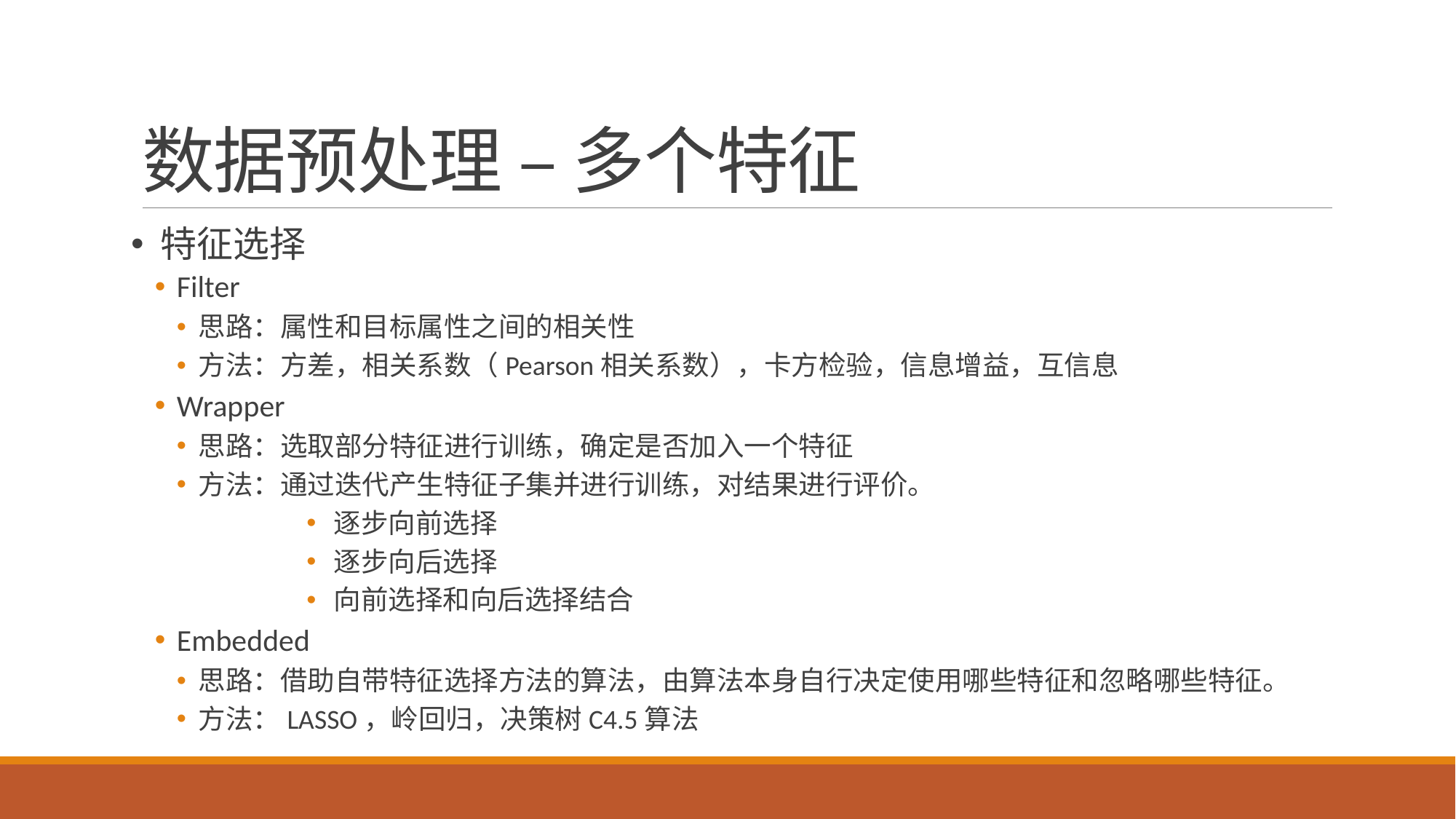

# 数据预处理 – 多个特征
 特征选择
Filter
思路：属性和目标属性之间的相关性
方法：方差，相关系数（Pearson相关系数），卡方检验，信息增益，互信息
Wrapper
思路：选取部分特征进行训练，确定是否加入一个特征
方法：通过迭代产生特征子集并进行训练，对结果进行评价。
逐步向前选择
逐步向后选择
向前选择和向后选择结合
Embedded
思路：借助自带特征选择方法的算法，由算法本身自行决定使用哪些特征和忽略哪些特征。
方法：LASSO，岭回归，决策树C4.5算法